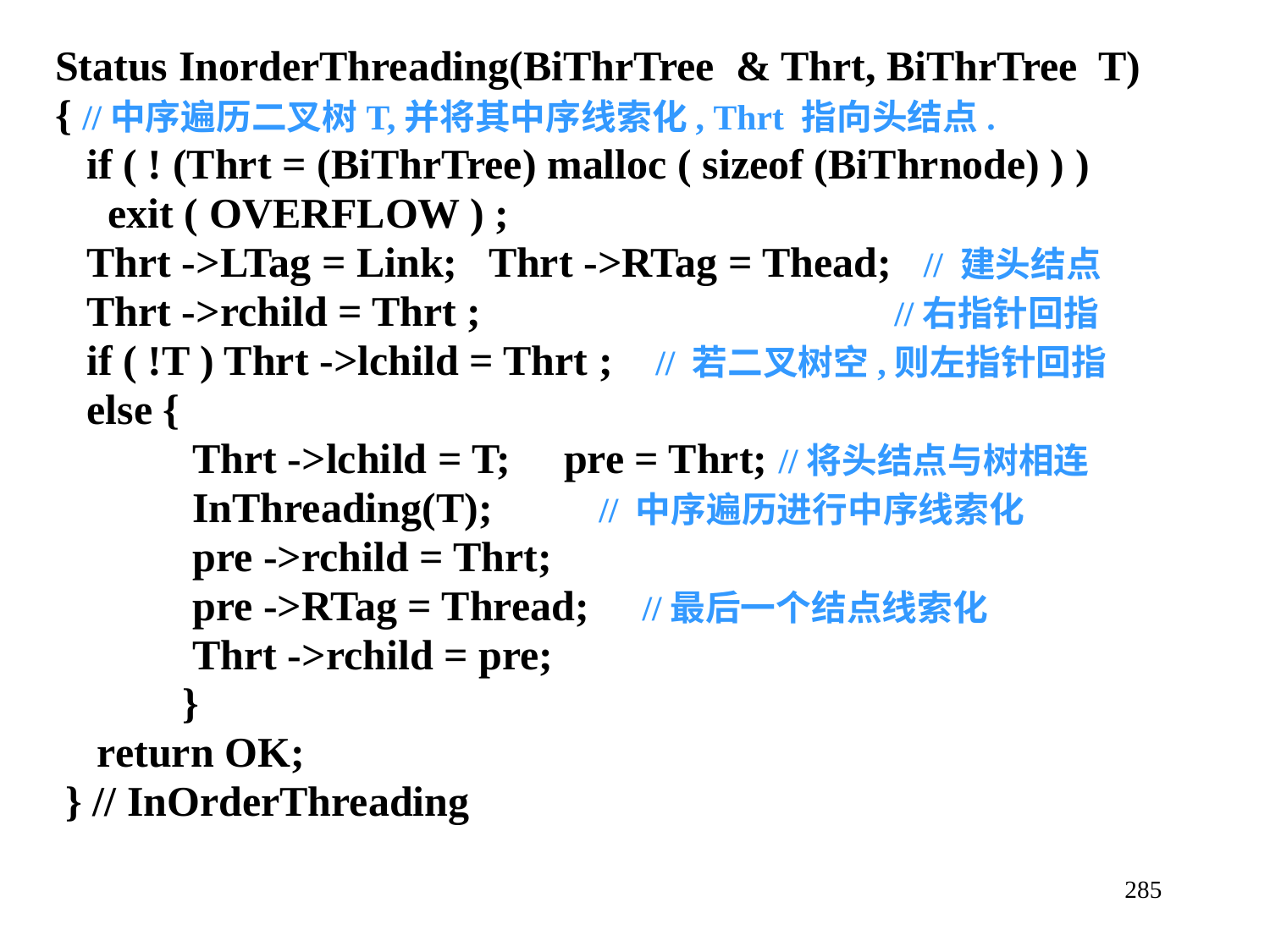

Status InorderThreading(BiThrTree  & Thrt, BiThrTree  T)
{ //中序遍历二叉树T,并将其中序线索化, Thrt 指向头结点.
   if ( ! (Thrt = (BiThrTree) malloc ( sizeof (BiThrnode) ) )
     exit ( OVERFLOW ) ;
   Thrt ->LTag = Link;   Thrt ->RTag = Thead;   // 建头结点
   Thrt ->rchild = Thrt ;                                       //右指针回指
   if ( !T ) Thrt ->lchild = Thrt ;    // 若二叉树空,则左指针回指
   else {
             Thrt ->lchild = T;     pre = Thrt; //将头结点与树相连
             InThreading(T);          // 中序遍历进行中序线索化
             pre ->rchild = Thrt;
             pre ->RTag = Thread;     //最后一个结点线索化
             Thrt ->rchild = pre;
            }
    return OK;
 } // InOrderThreading

285